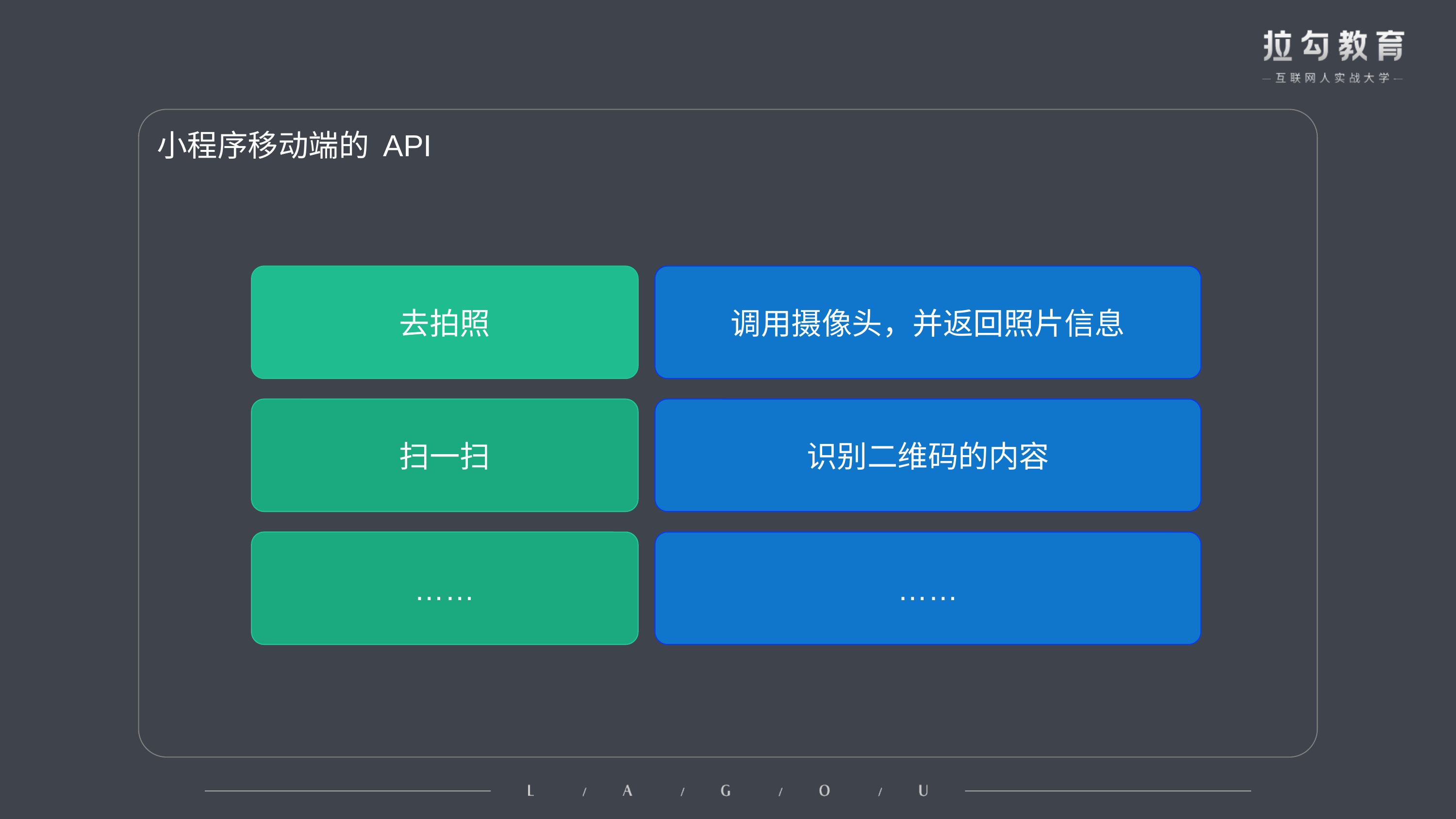

小程序移动端的 API
去拍照
调用摄像头，并返回照片信息
扫一扫
识别二维码的内容
……
……